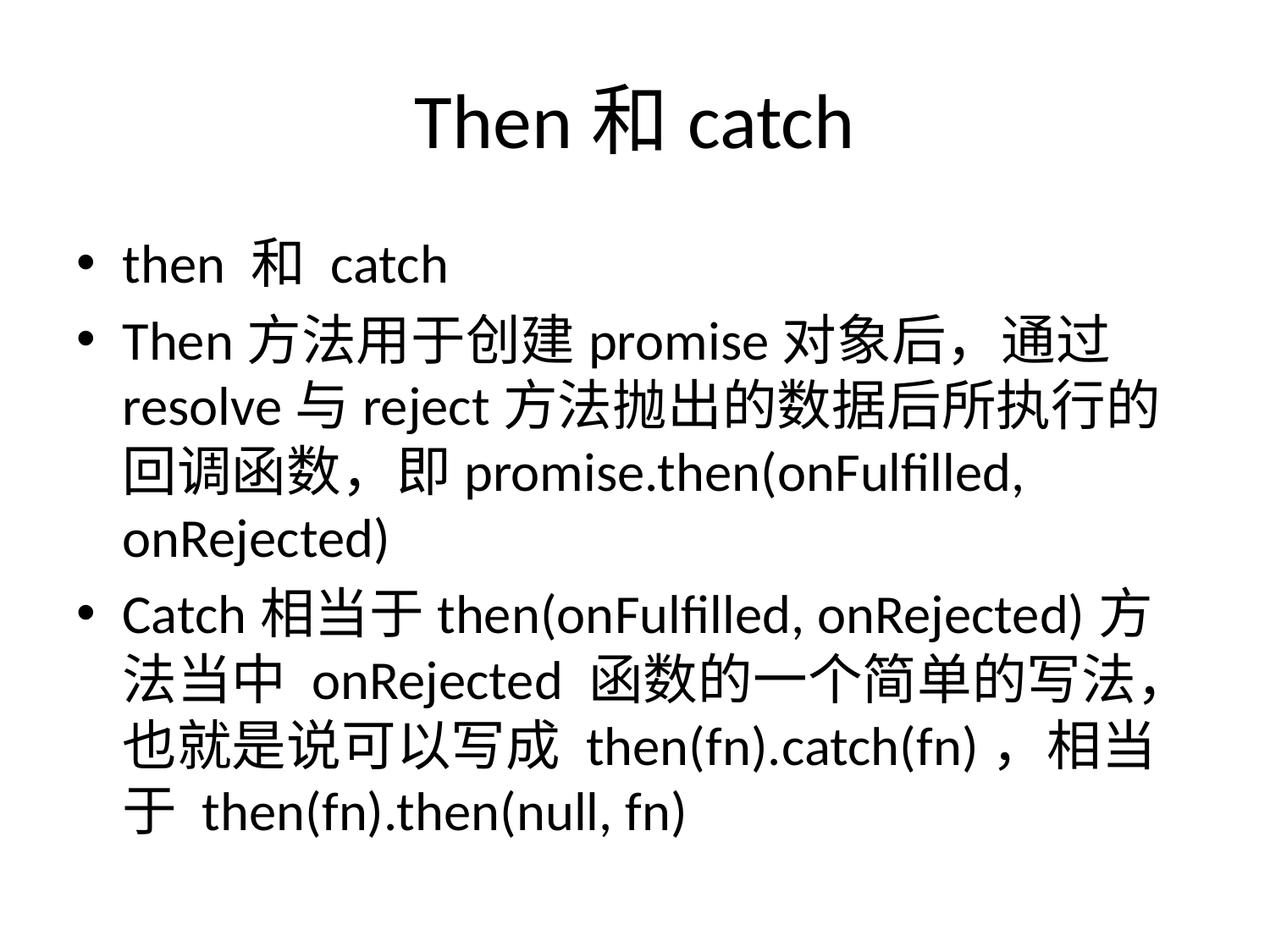

# Then和catch
then 和 catch
Then方法用于创建promise对象后，通过resolve与reject方法抛出的数据后所执行的回调函数，即promise.then(onFulfilled, onRejected)
Catch相当于then(onFulfilled, onRejected)方法当中 onRejected 函数的一个简单的写法，也就是说可以写成 then(fn).catch(fn)，相当于 then(fn).then(null, fn)